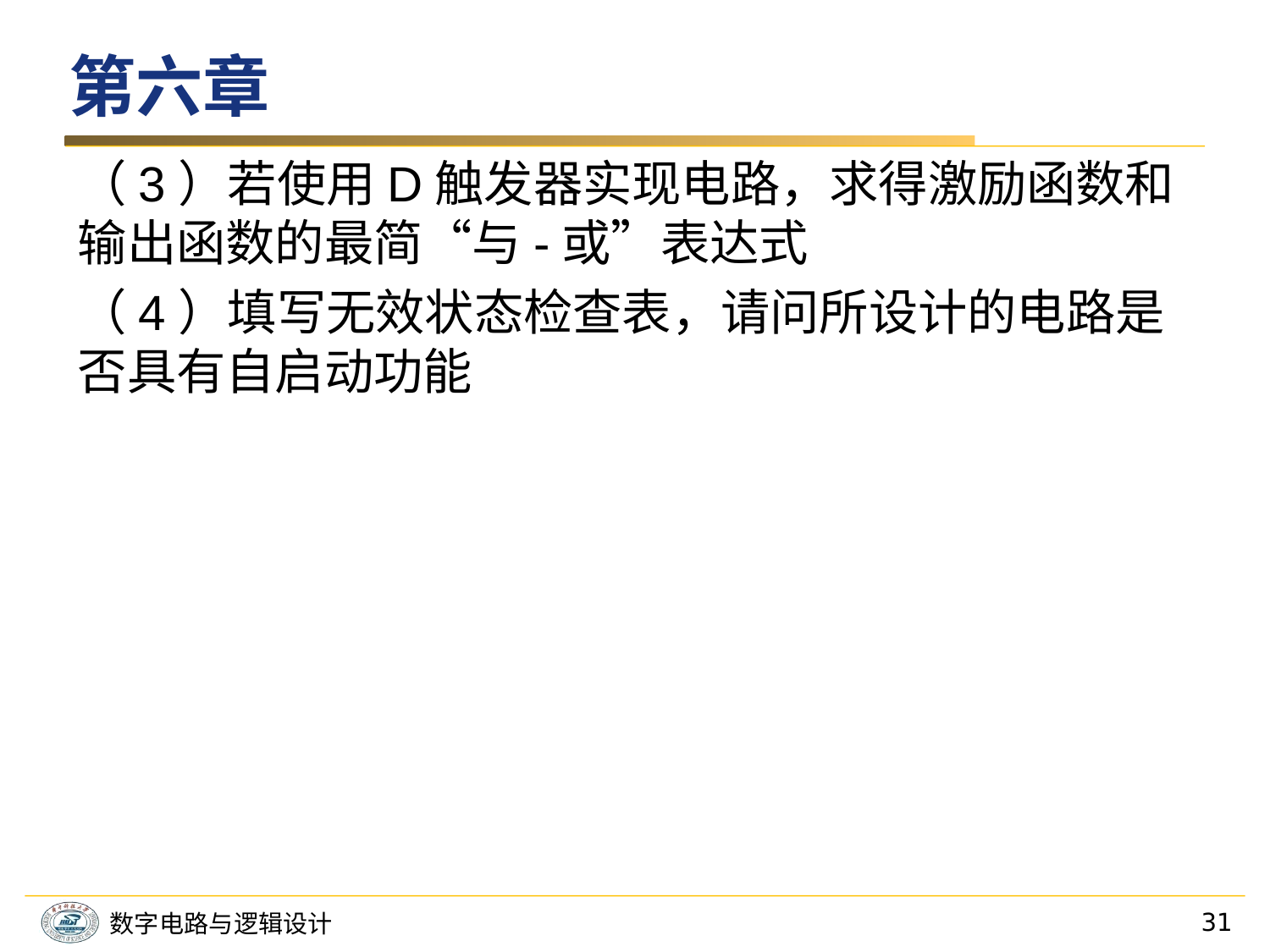

# 第六章
（3）若使用D触发器实现电路，求得激励函数和输出函数的最简“与-或”表达式
（4）填写无效状态检查表，请问所设计的电路是否具有自启动功能

31
数字电路与逻辑设计